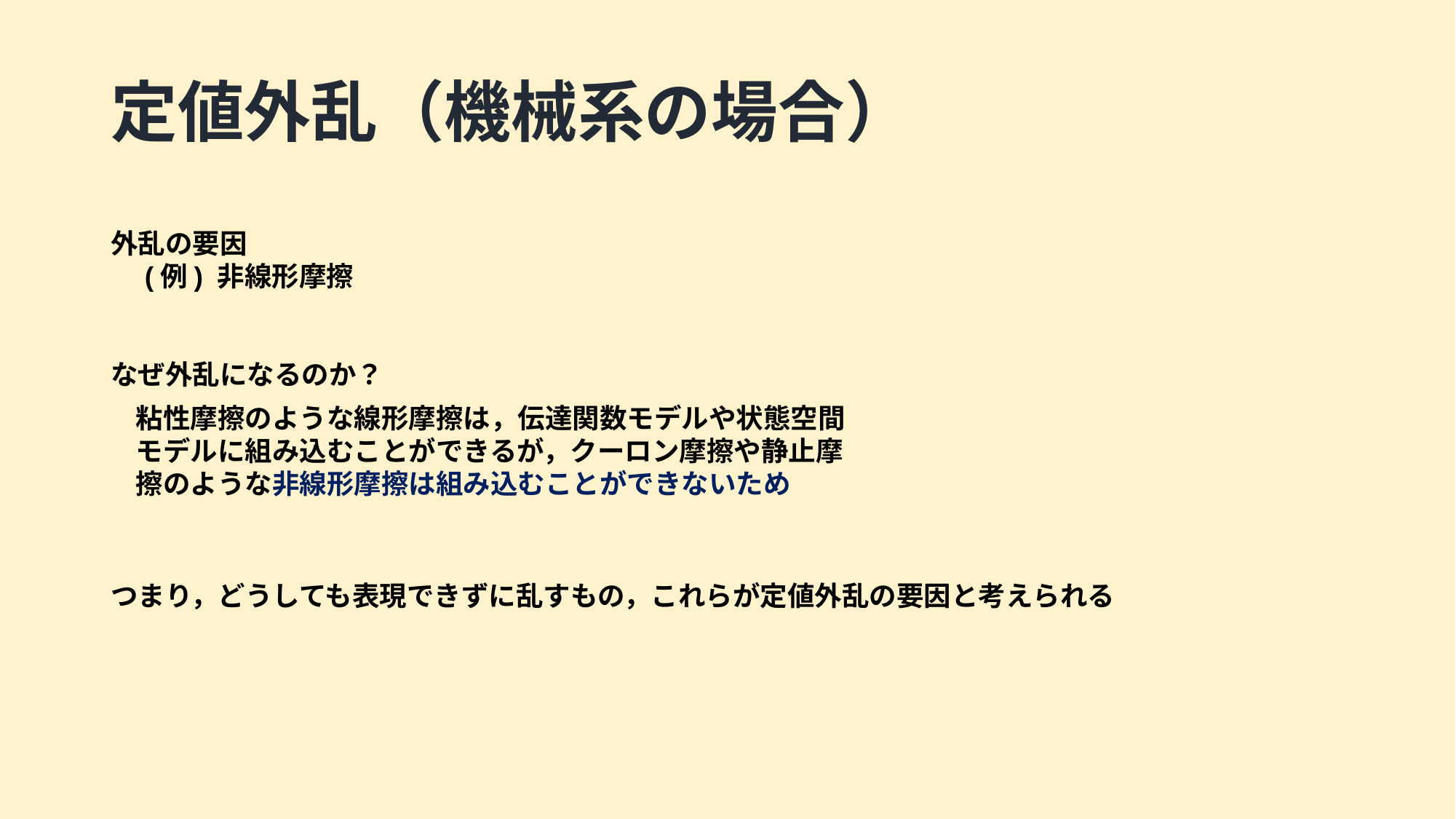

# 定値外乱（機械系の場合）
外乱の要因
　(例) 非線形摩擦

なぜ外乱になるのか？
粘性摩擦のような線形摩擦は，伝達関数モデルや状態空間モデルに組み込むことができるが，クーロン摩擦や静止摩擦のような非線形摩擦は組み込むことができないため
つまり，どうしても表現できずに乱すもの，これらが定値外乱の要因と考えられる